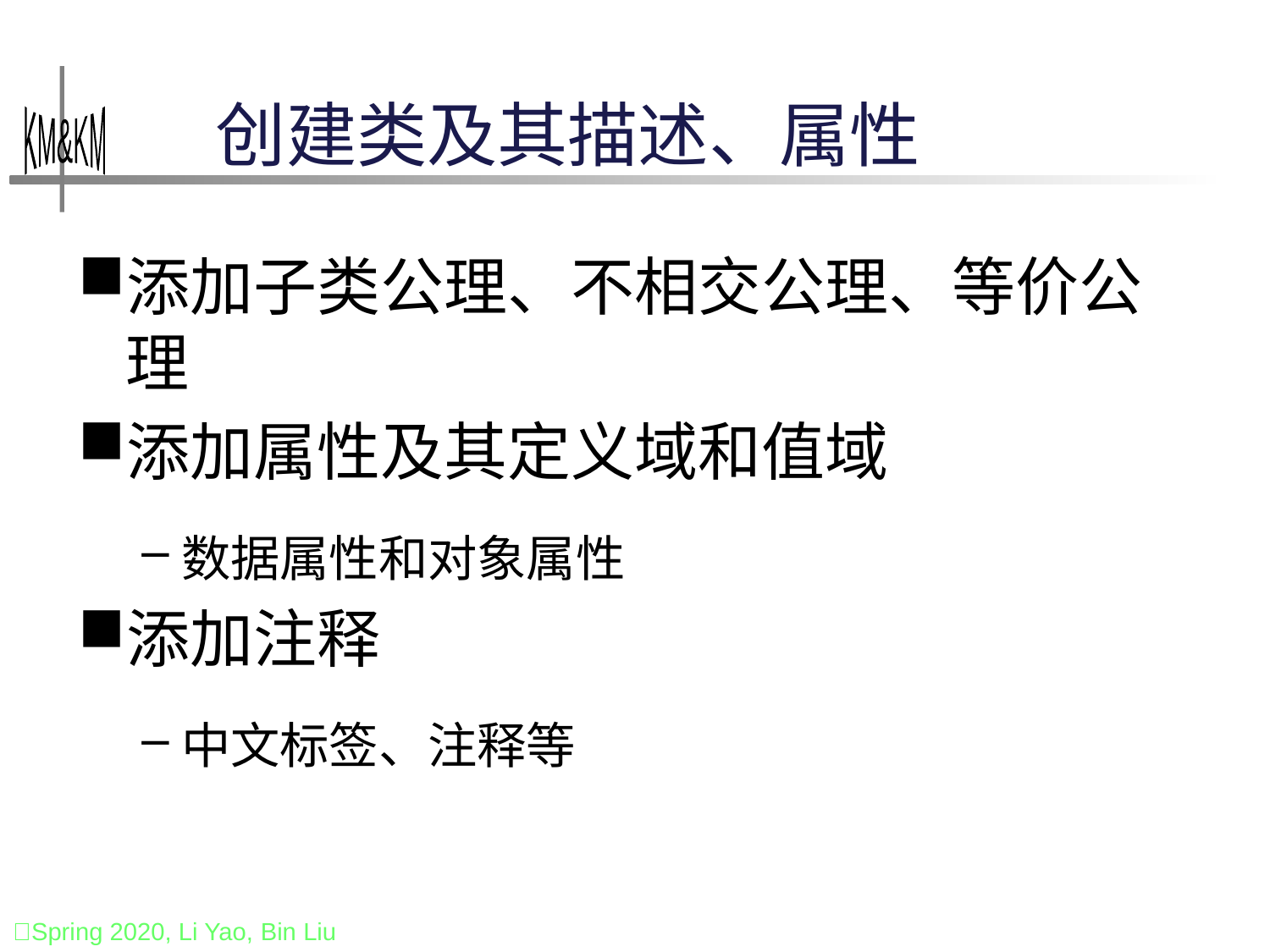

# 创建类及其描述、属性
添加子类公理、不相交公理、等价公理
添加属性及其定义域和值域
数据属性和对象属性
添加注释
中文标签、注释等